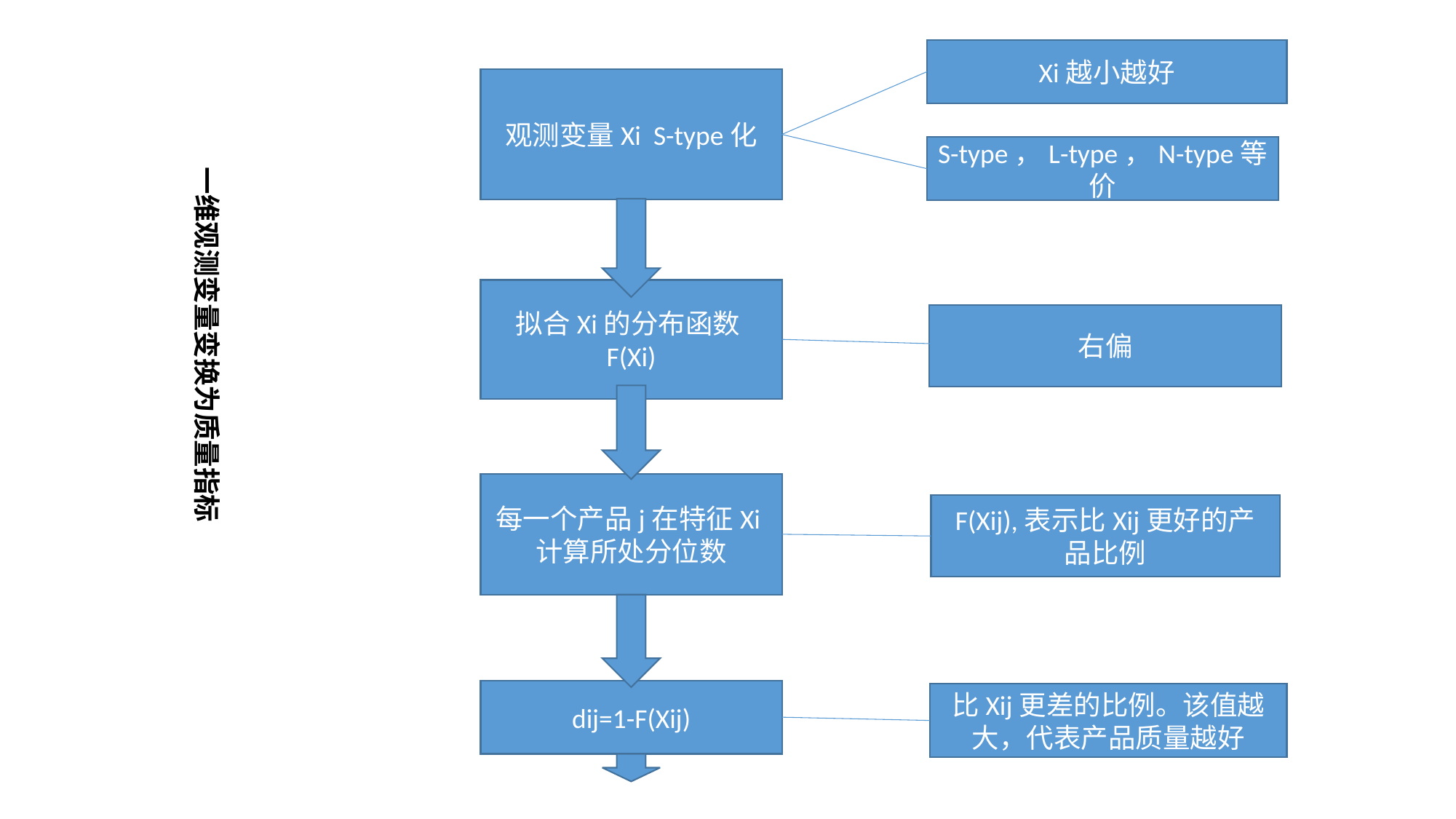

Xi越小越好
观测变量Xi  S-type化
S-type，L-type，N-type等价
一维观测变量变换为质量指标

拟合Xi的分布函数F(Xi)
右偏

每一个产品j在特征Xi计算所处分位数
F(Xij),表示比Xij更好的产品比例

dij=1-F(Xij)
比Xij更差的比例。该值越大，代表产品质量越好